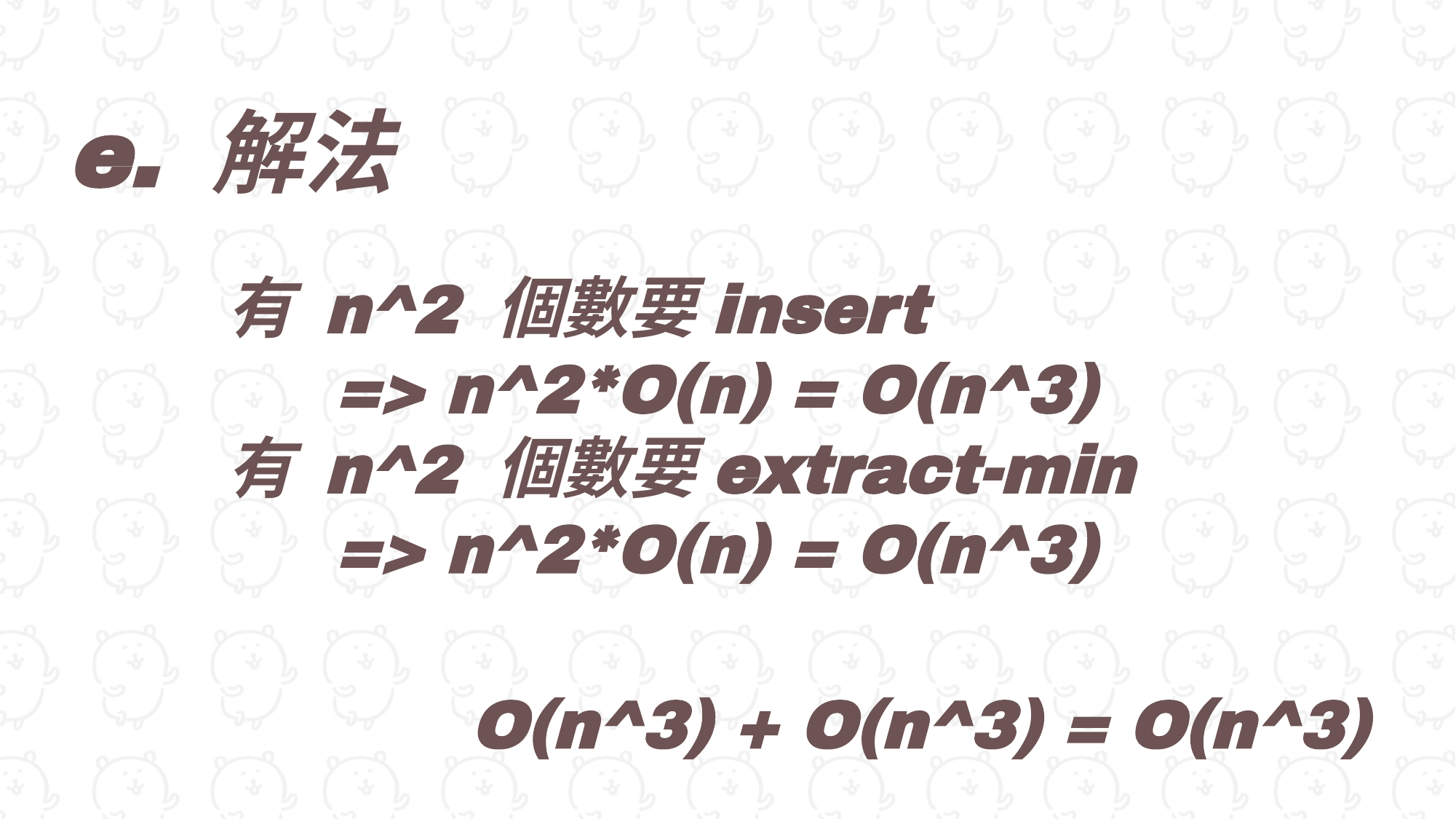

e. 解法
有 n^2 個數要insert
	=> n^2*O(n) = O(n^3)
有 n^2 個數要extract-min
	=> n^2*O(n) = O(n^3)

O(n^3) + O(n^3) = O(n^3)